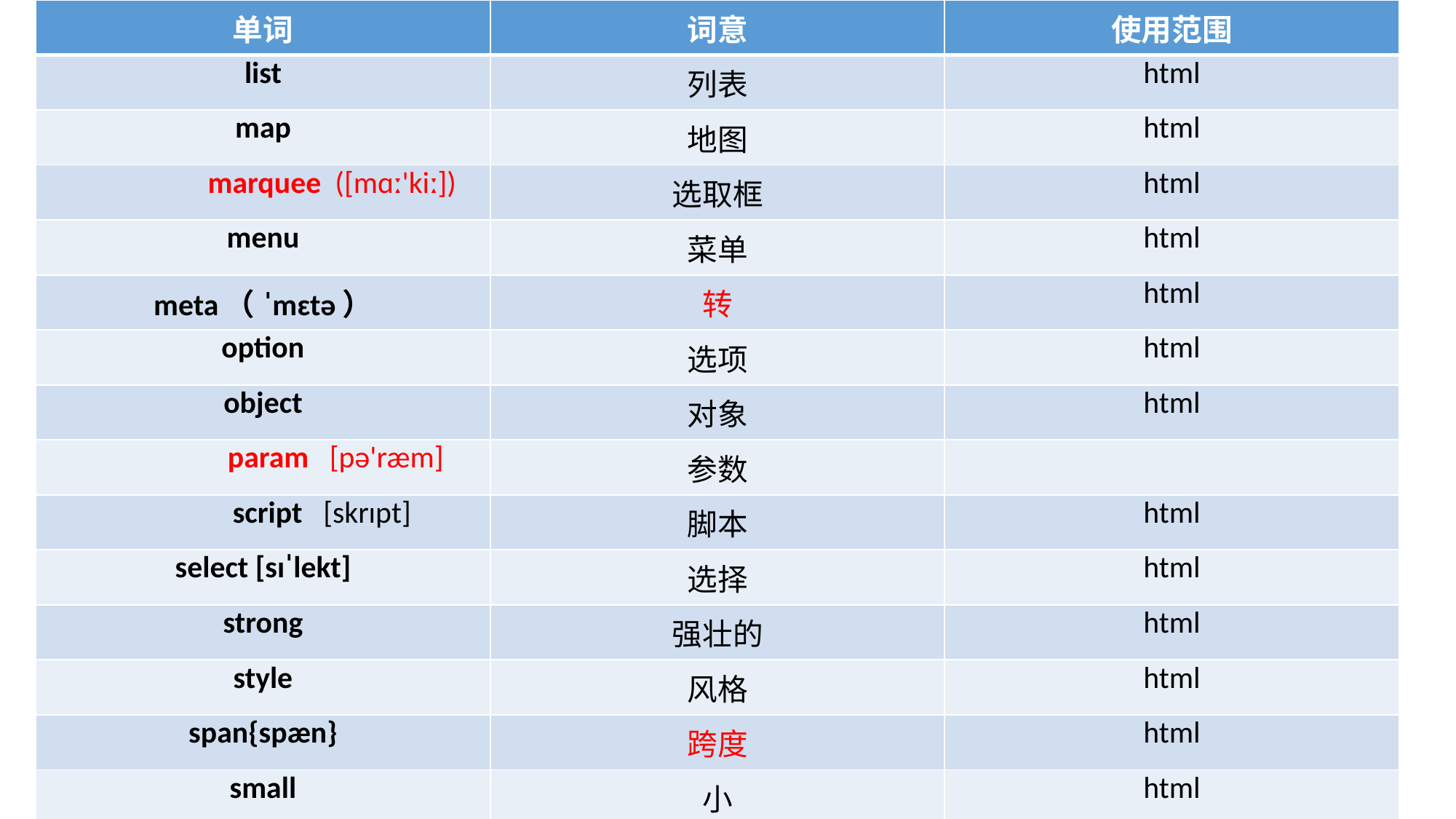

| 单词 | 词意 | 使用范围 |
| --- | --- | --- |
| list | 列表 | html |
| map | 地图 | html |
| marquee ([mɑː'kiː]) | 选取框 | html |
| menu | 菜单 | html |
| meta（ˈmɛtə） | 转 | html |
| option | 选项 | html |
| object | 对象 | html |
| param [pə'ræm] | 参数 |  |
| script [skrɪpt] | 脚本 | html |
| select [sɪˈlekt] | 选择 | html |
| strong | 强壮的 | html |
| style | 风格 | html |
| span{spæn} | 跨度 | html |
| small | 小 | html |
| table | 表格 | html |
| title | 标题 | html |